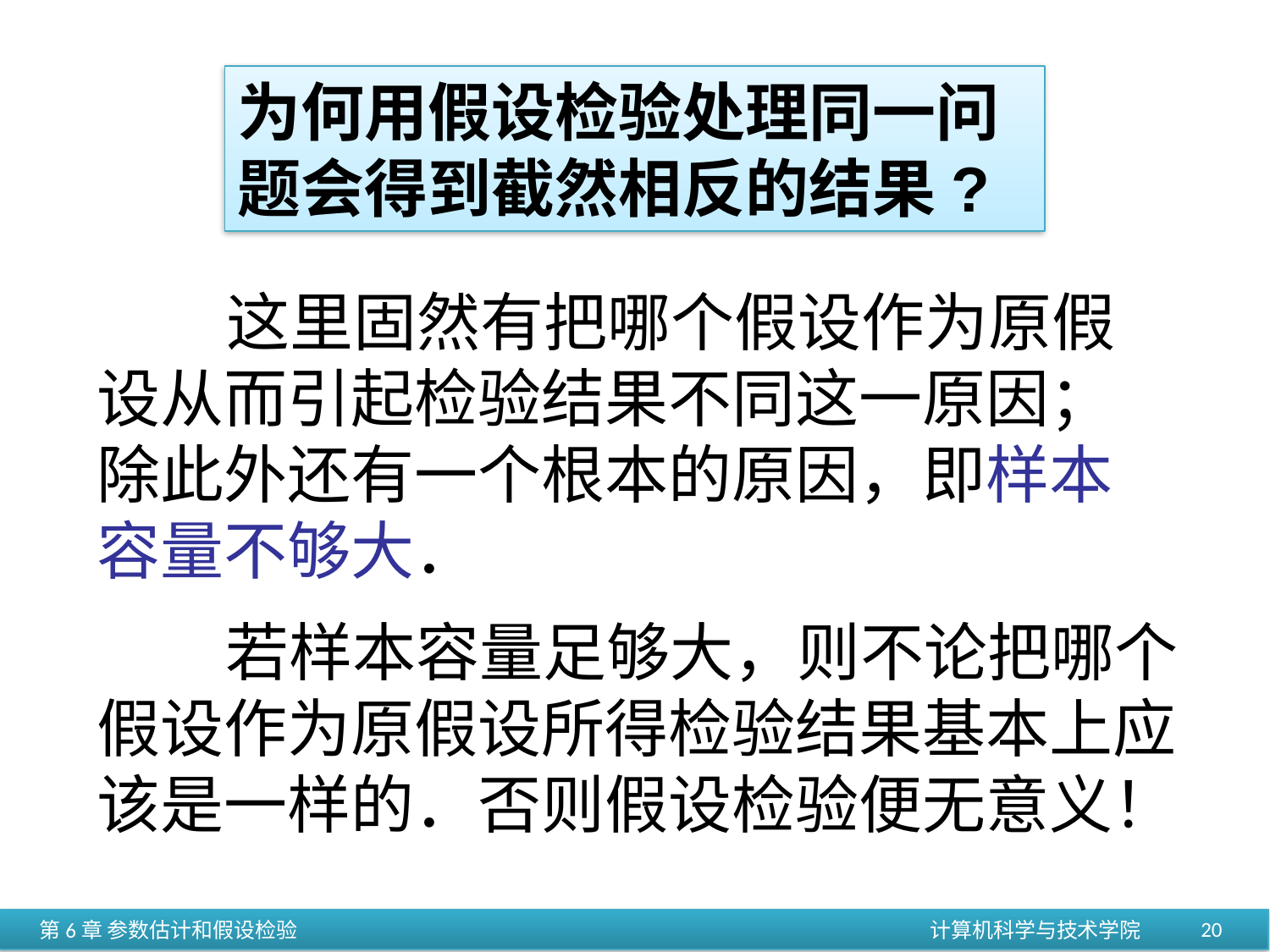

为何用假设检验处理同一问题会得到截然相反的结果?
        这里固然有把哪个假设作为原假设从而引起检验结果不同这一原因；除此外还有一个根本的原因，即样本容量不够大．
        若样本容量足够大，则不论把哪个假设作为原假设所得检验结果基本上应该是一样的．否则假设检验便无意义！